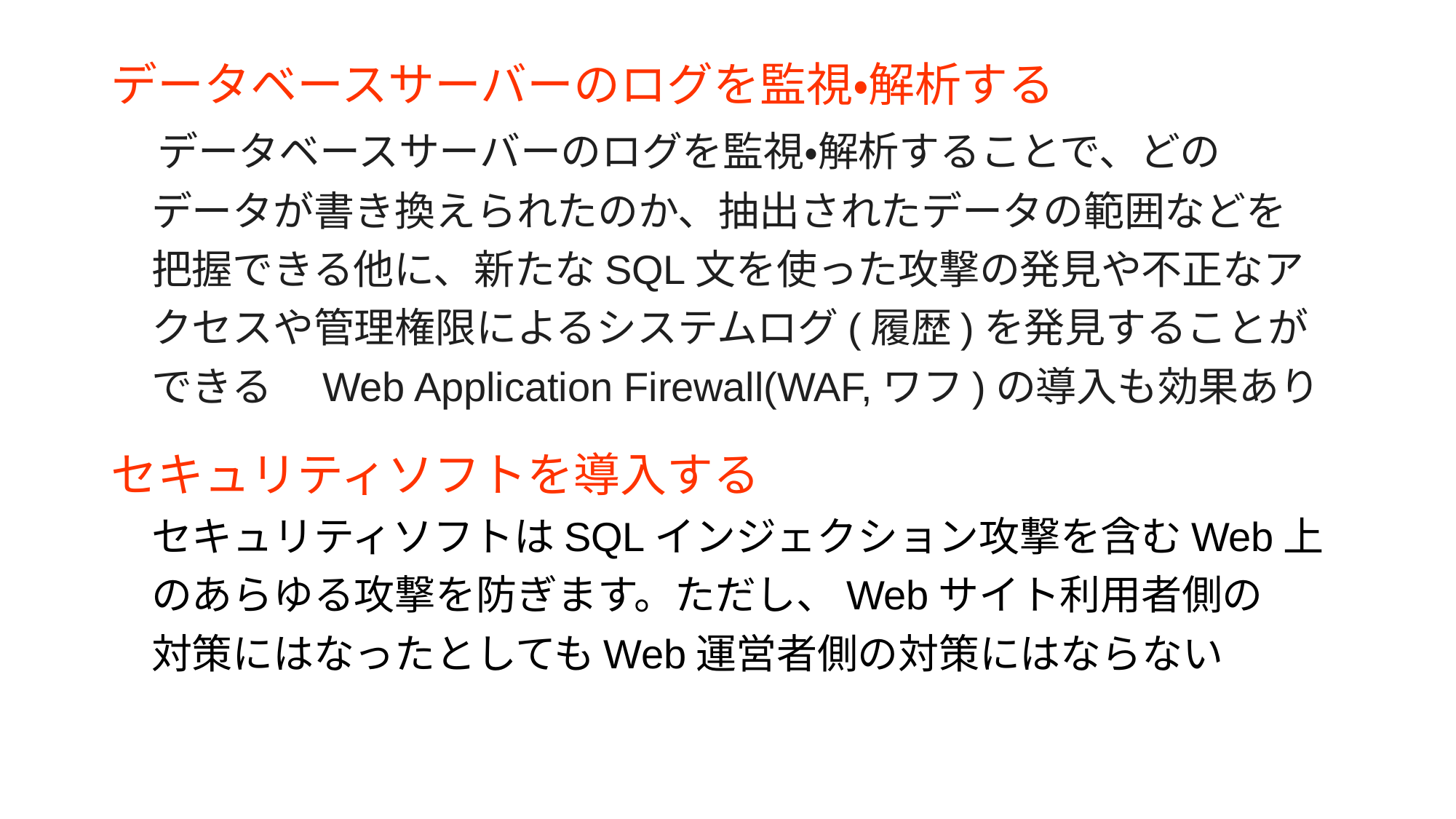

データベースサーバーのログを監視・解析する
　データベースサーバーのログを監視・解析することで、どの
　データが書き換えられたのか、抽出されたデータの範囲などを
　把握できる他に、新たなSQL文を使った攻撃の発見や不正なア
　クセスや管理権限によるシステムログ(履歴)を発見することが
　できる　Web Application Firewall(WAF,ワフ)の導入も効果あり

セキュリティソフトを導入する
　セキュリティソフトはSQLインジェクション攻撃を含むWeb上
　のあらゆる攻撃を防ぎます。ただし、Webサイト利用者側の
　対策にはなったとしてもWeb運営者側の対策にはならない